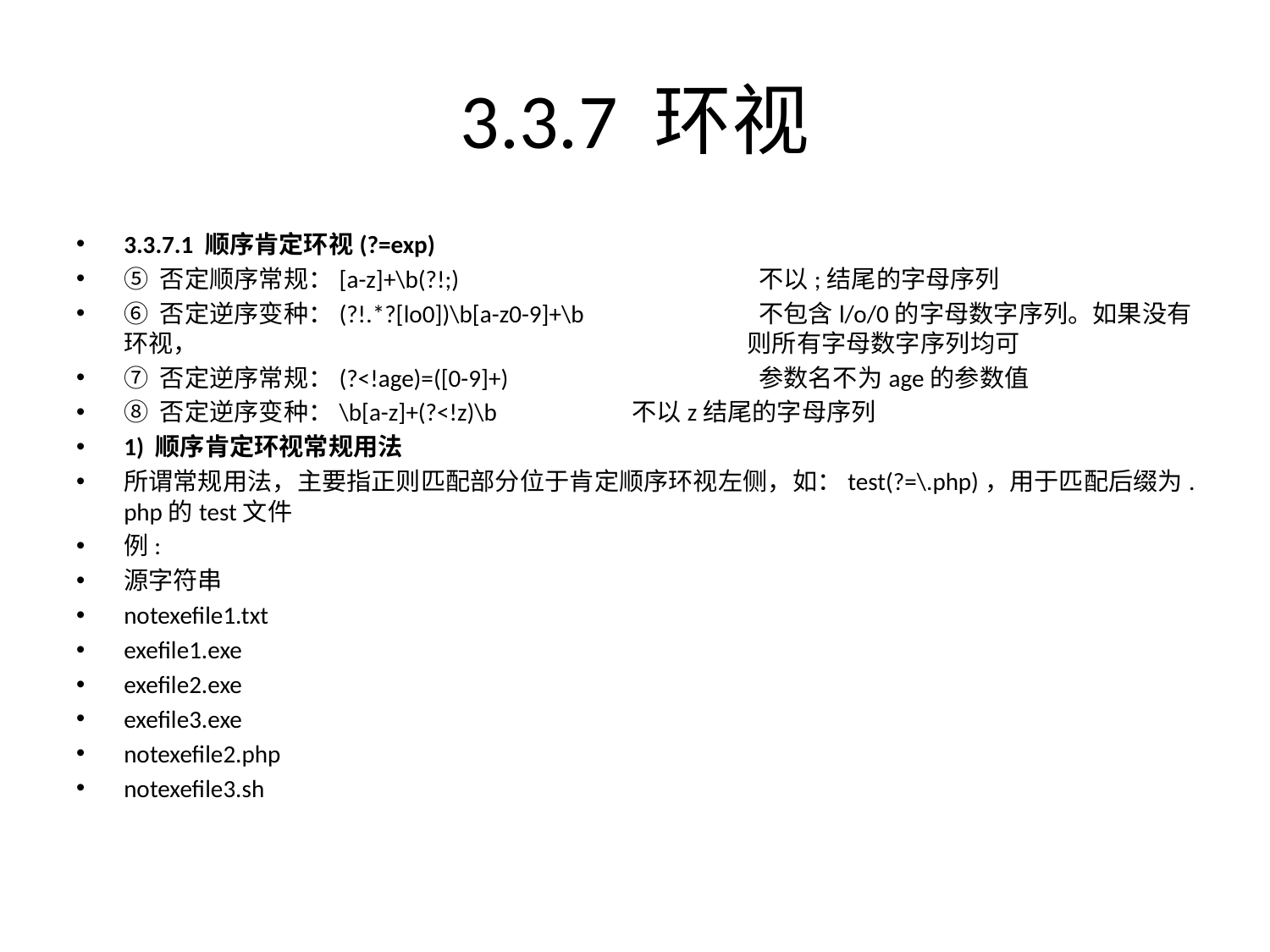

# 3.3.7 环视
3.3.7.1 顺序肯定环视(?=exp)
⑤ 否定顺序常规：[a-z]+\b(?!;)			不以;结尾的字母序列
⑥ 否定逆序变种：(?!.*?[lo0])\b[a-z0-9]+\b		不包含l/o/0的字母数字序列。如果没有环视，				                     则所有字母数字序列均可
⑦ 否定逆序常规：(?<!age)=([0-9]+)		参数名不为age的参数值
⑧ 否定逆序变种：\b[a-z]+(?<!z)\b		不以z结尾的字母序列
1) 顺序肯定环视常规用法
所谓常规用法，主要指正则匹配部分位于肯定顺序环视左侧，如：test(?=\.php)，用于匹配后缀为.php的test文件
例:
源字符串
notexefile1.txt
exefile1.exe
exefile2.exe
exefile3.exe
notexefile2.php
notexefile3.sh